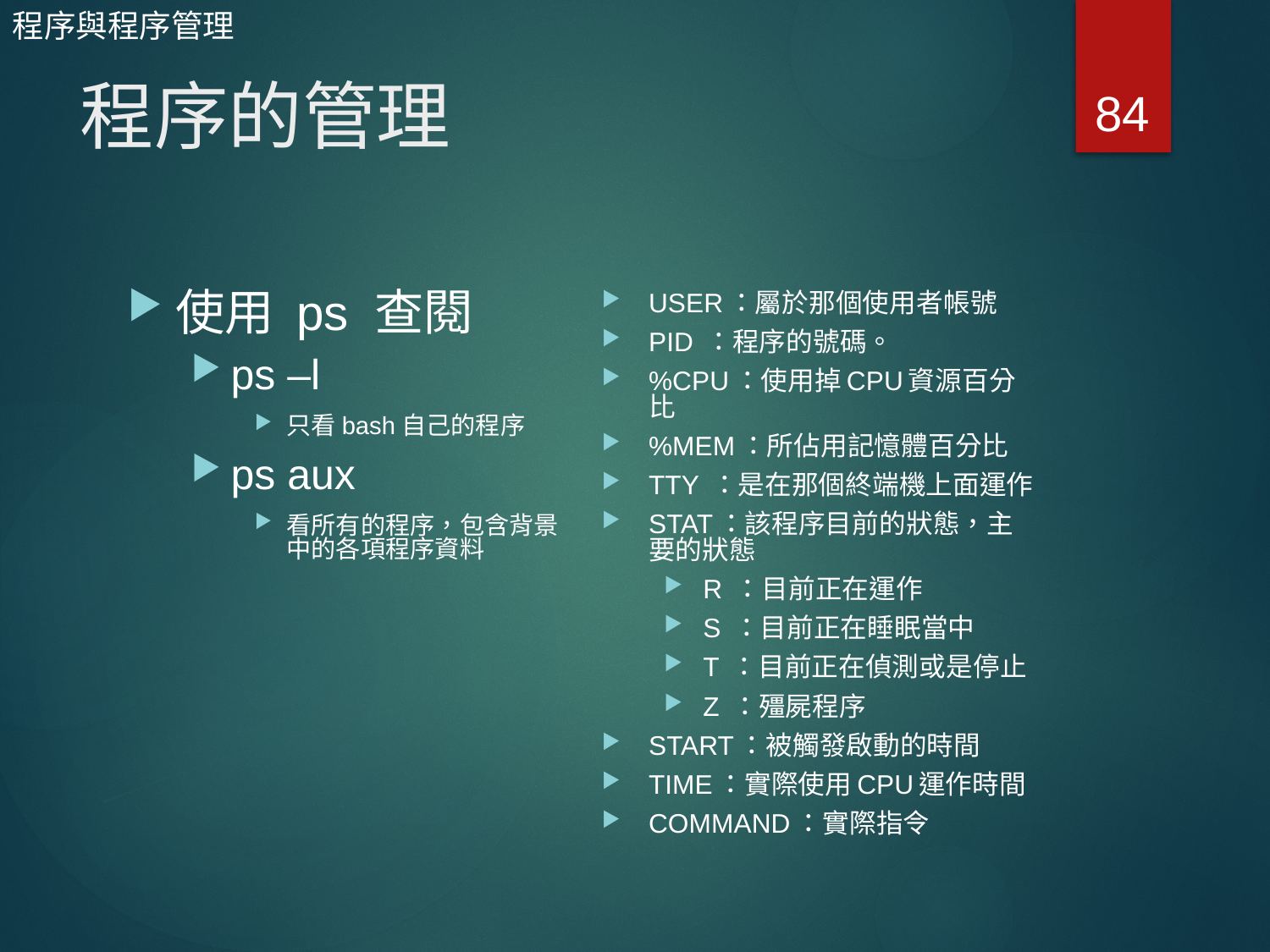

程序與程序管理
84
# 程序的管理
USER：屬於那個使用者帳號
PID ：程序的號碼。
%CPU：使用掉CPU資源百分比
%MEM：所佔用記憶體百分比
TTY ：是在那個終端機上面運作
STAT：該程序目前的狀態，主要的狀態
R ：目前正在運作
S ：目前正在睡眠當中
T ：目前正在偵測或是停止
Z ：殭屍程序
START：被觸發啟動的時間
TIME：實際使用CPU運作時間
COMMAND：實際指令
使用 ps 查閱
ps –l
只看bash自己的程序
ps aux
看所有的程序，包含背景中的各項程序資料